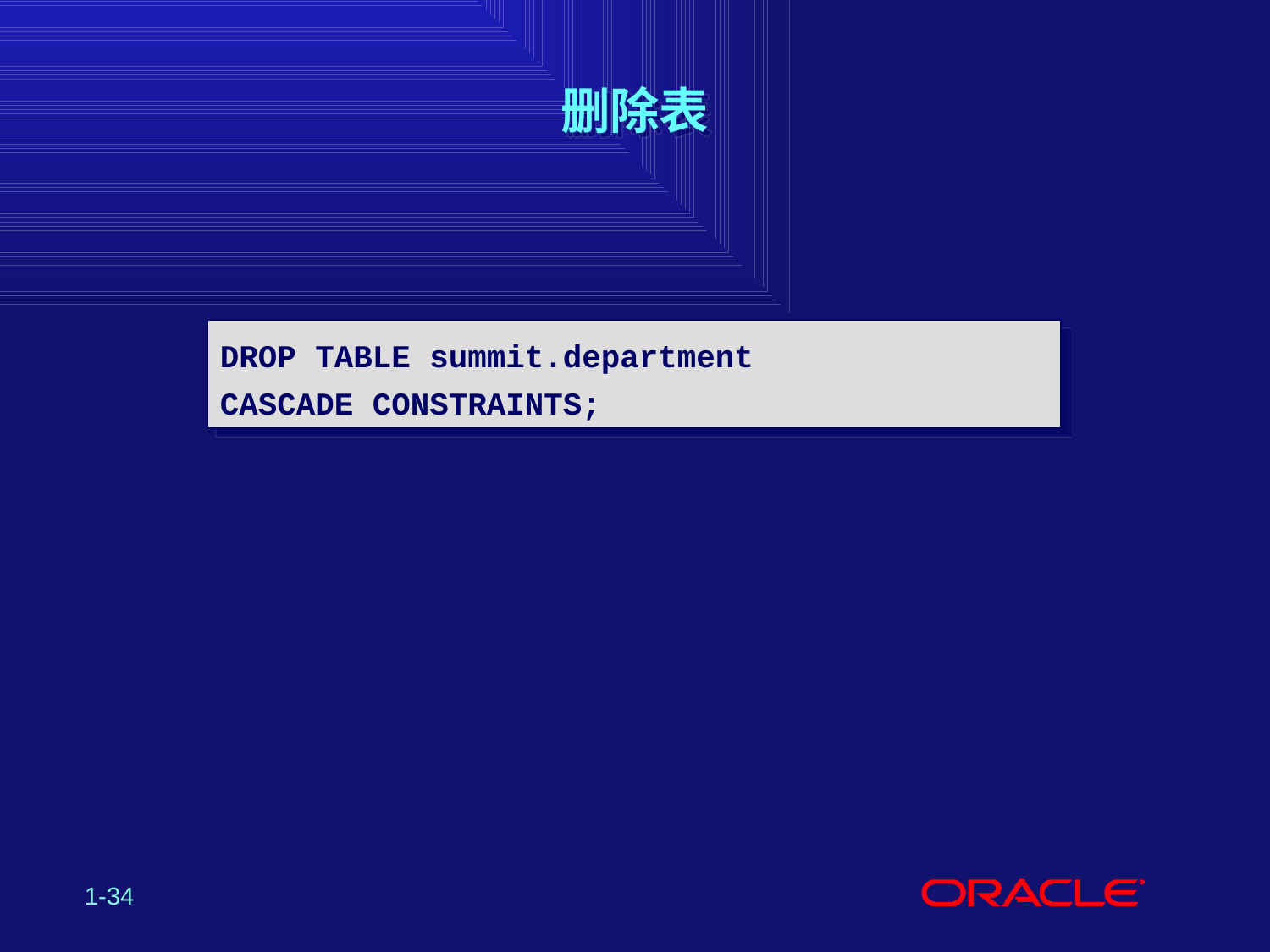

# 删除表
DROP TABLE summit.department
CASCADE CONSTRAINTS;